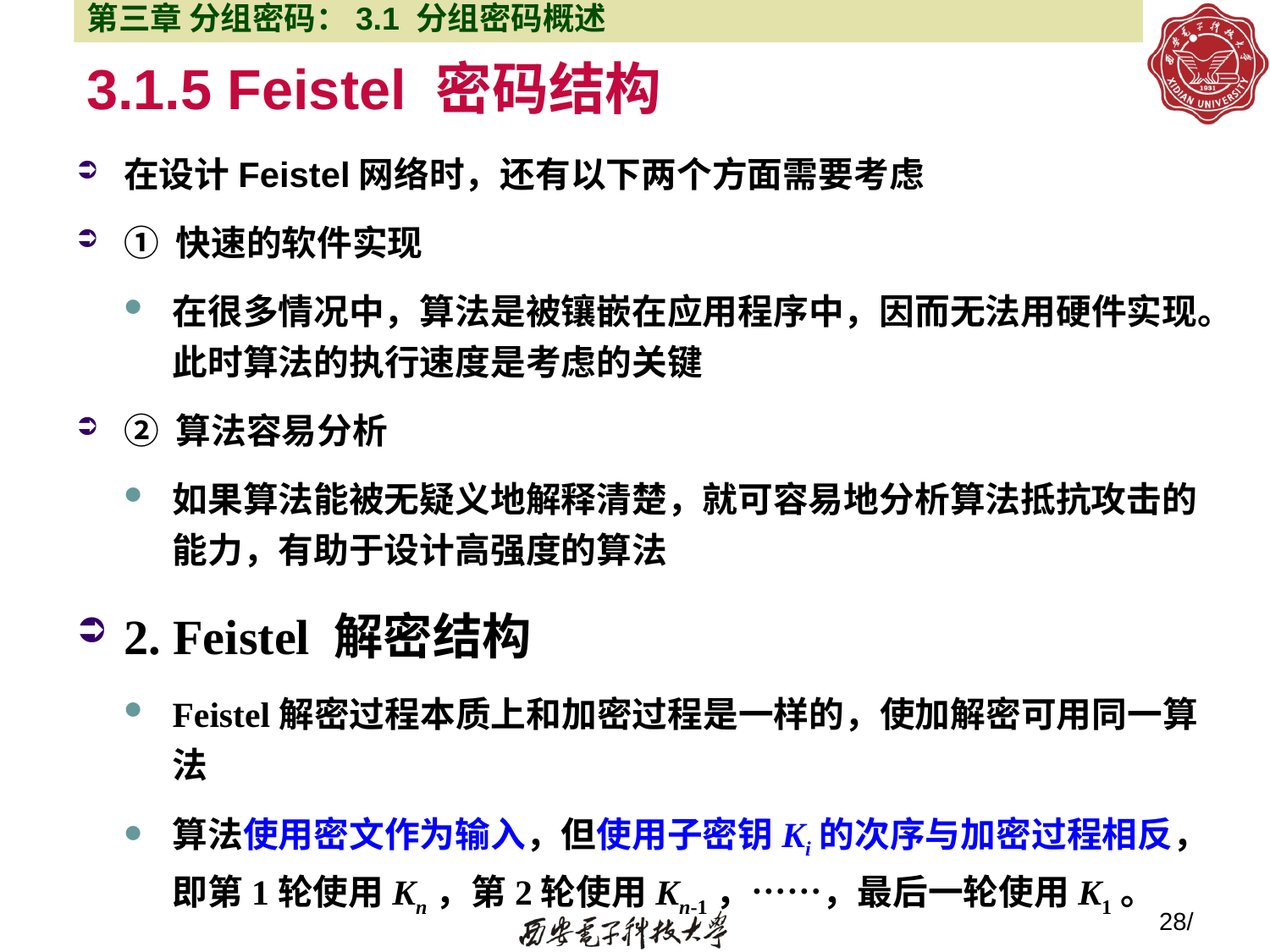

第三章 分组密码：3.1 分组密码概述
# 3.1.5 Feistel 密码结构
在设计Feistel网络时，还有以下两个方面需要考虑
① 快速的软件实现
在很多情况中，算法是被镶嵌在应用程序中，因而无法用硬件实现。此时算法的执行速度是考虑的关键
② 算法容易分析
如果算法能被无疑义地解释清楚，就可容易地分析算法抵抗攻击的能力，有助于设计高强度的算法
2. Feistel 解密结构
Feistel解密过程本质上和加密过程是一样的，使加解密可用同一算法
算法使用密文作为输入，但使用子密钥Ki的次序与加密过程相反，即第1轮使用Kn，第2轮使用Kn-1，……，最后一轮使用K1。
28/